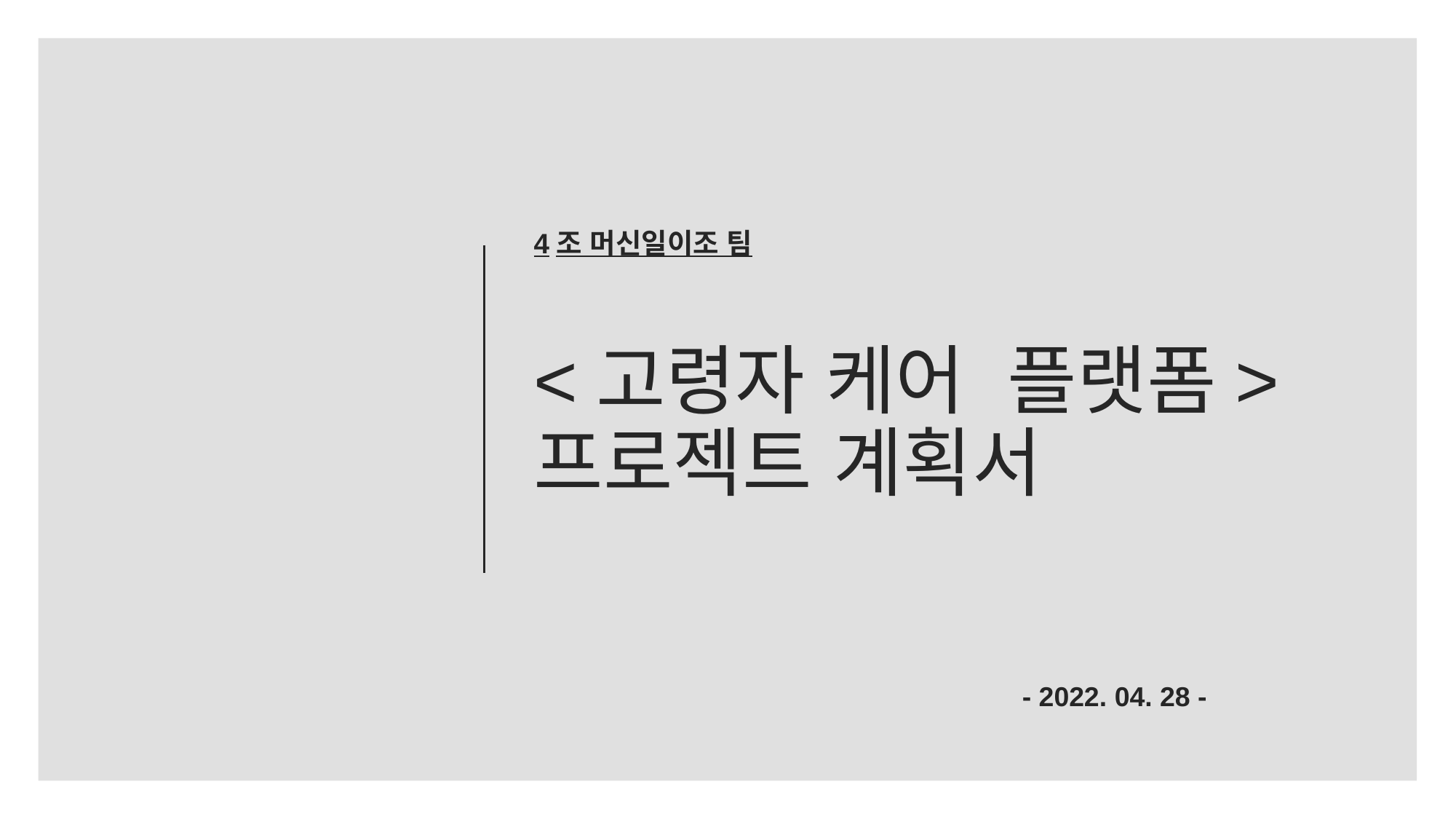

4조 머신일이조 팀

<고령자 케어  플랫폼>
프로젝트 계획서

- 2022. 04. 28 -